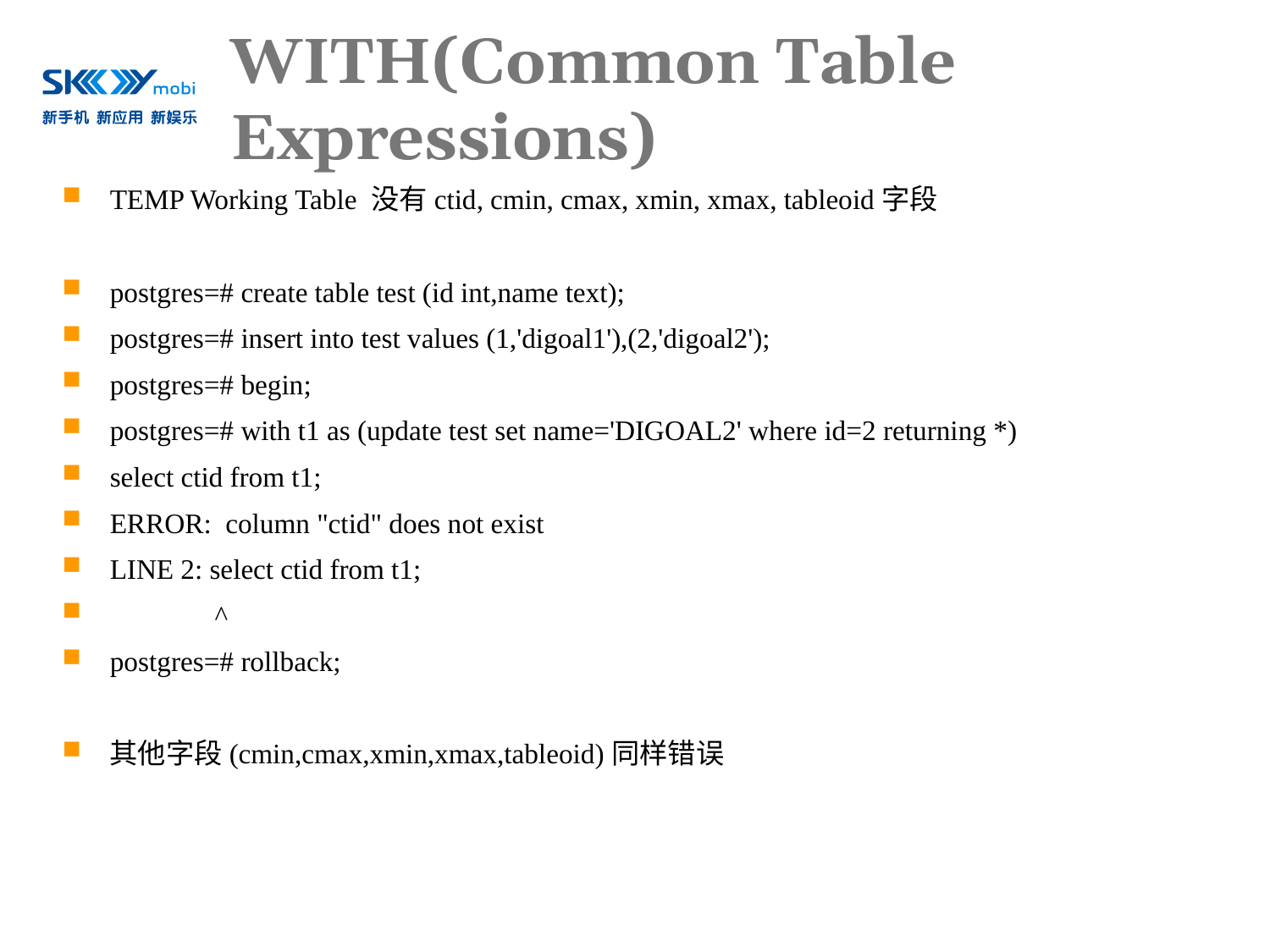

# WITH(Common Table Expressions)
TEMP Working Table 没有ctid, cmin, cmax, xmin, xmax, tableoid字段

postgres=# create table test (id int,name text);
postgres=# insert into test values (1,'digoal1'),(2,'digoal2');
postgres=# begin;
postgres=# with t1 as (update test set name='DIGOAL2' where id=2 returning *)
select ctid from t1;
ERROR:  column "ctid" does not exist
LINE 2: select ctid from t1;
               ^
postgres=# rollback;

其他字段(cmin,cmax,xmin,xmax,tableoid)同样错误